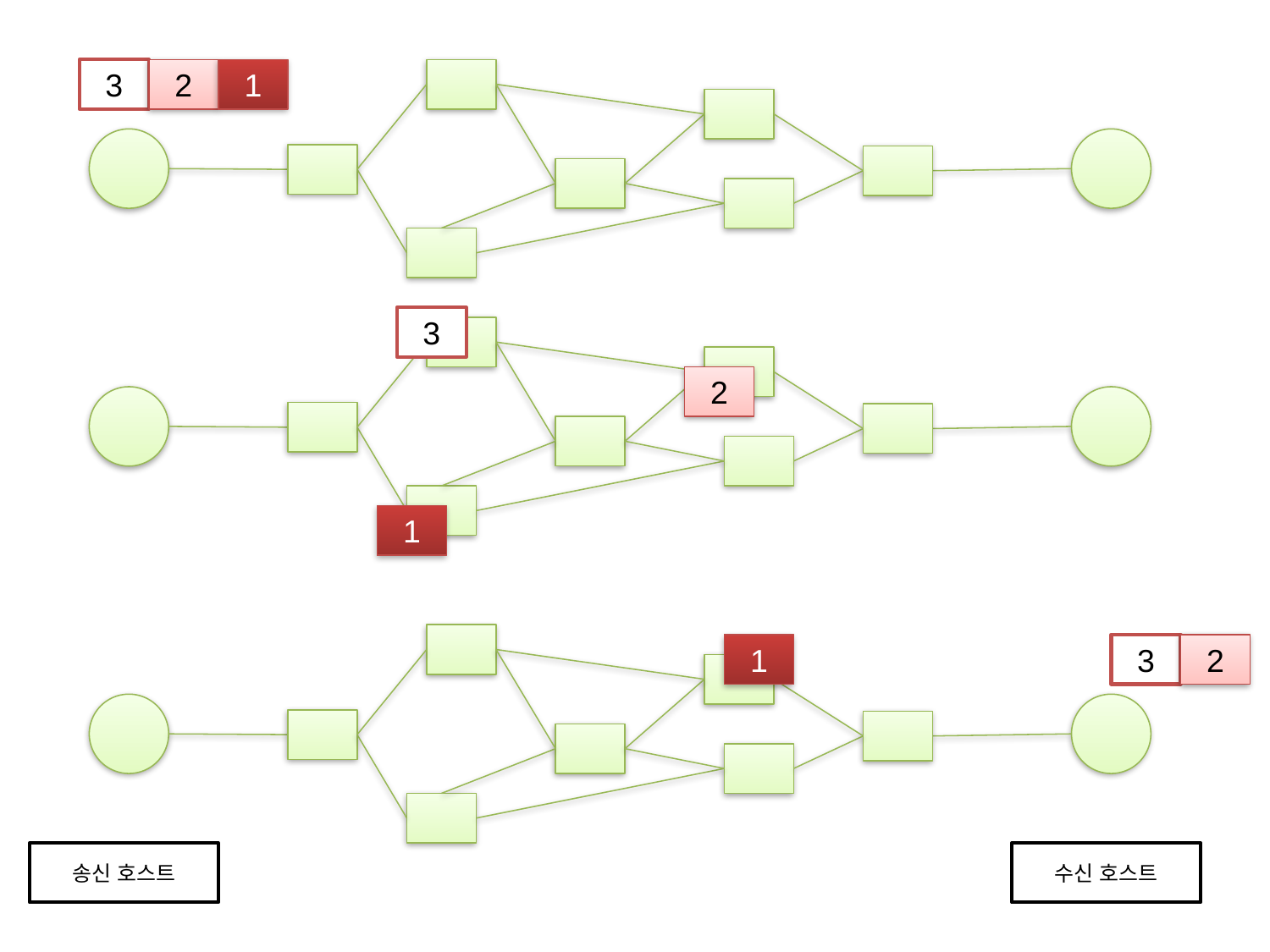

3
2
1

3

2

1

1
3
2

송신 호스트
수신 호스트